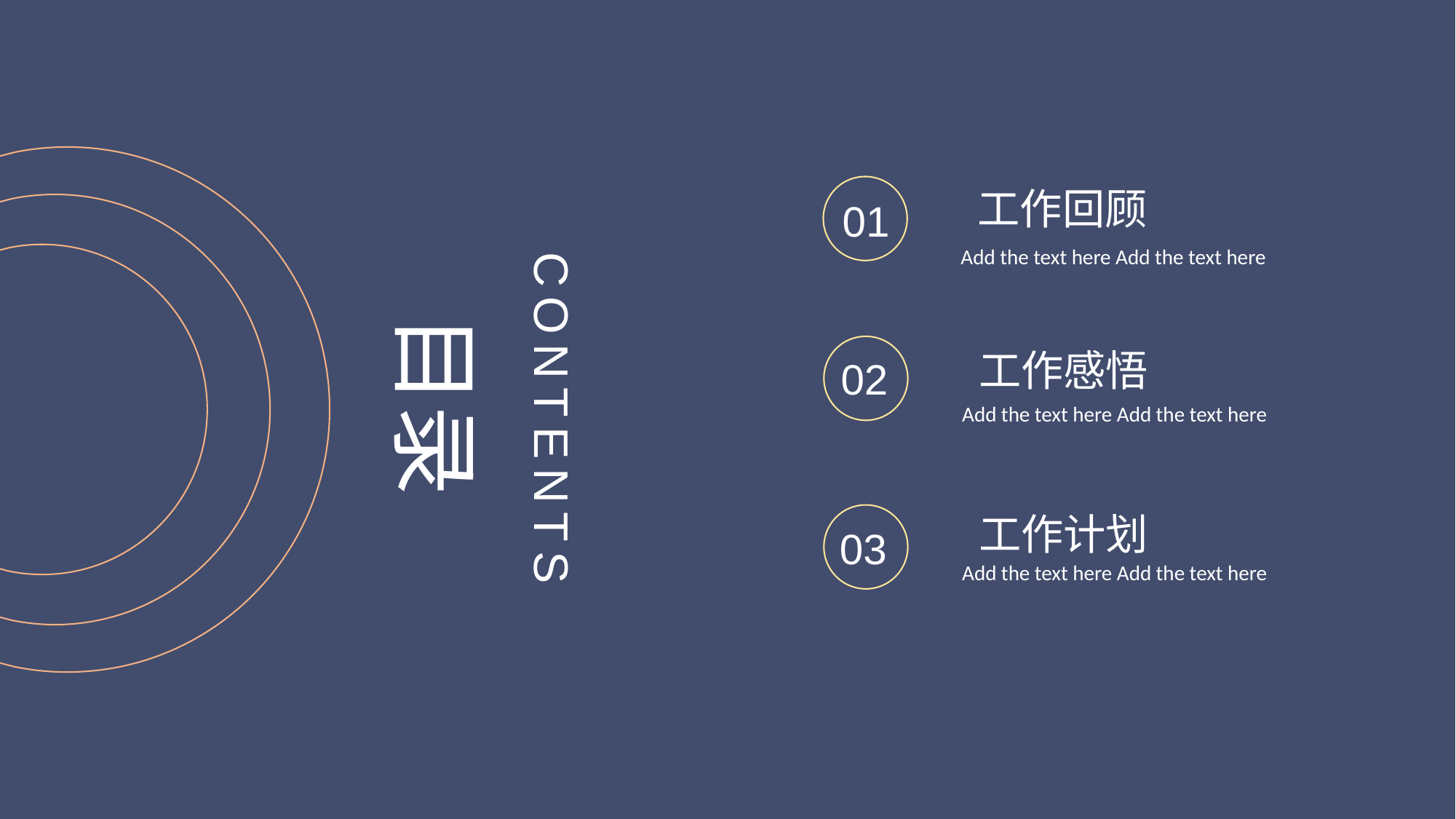

工作回顾
01
Add the text here Add the text here

工作感悟
02
Add the text here Add the text here

工作计划

03
Add the text here Add the text here

CONTENTS

目录